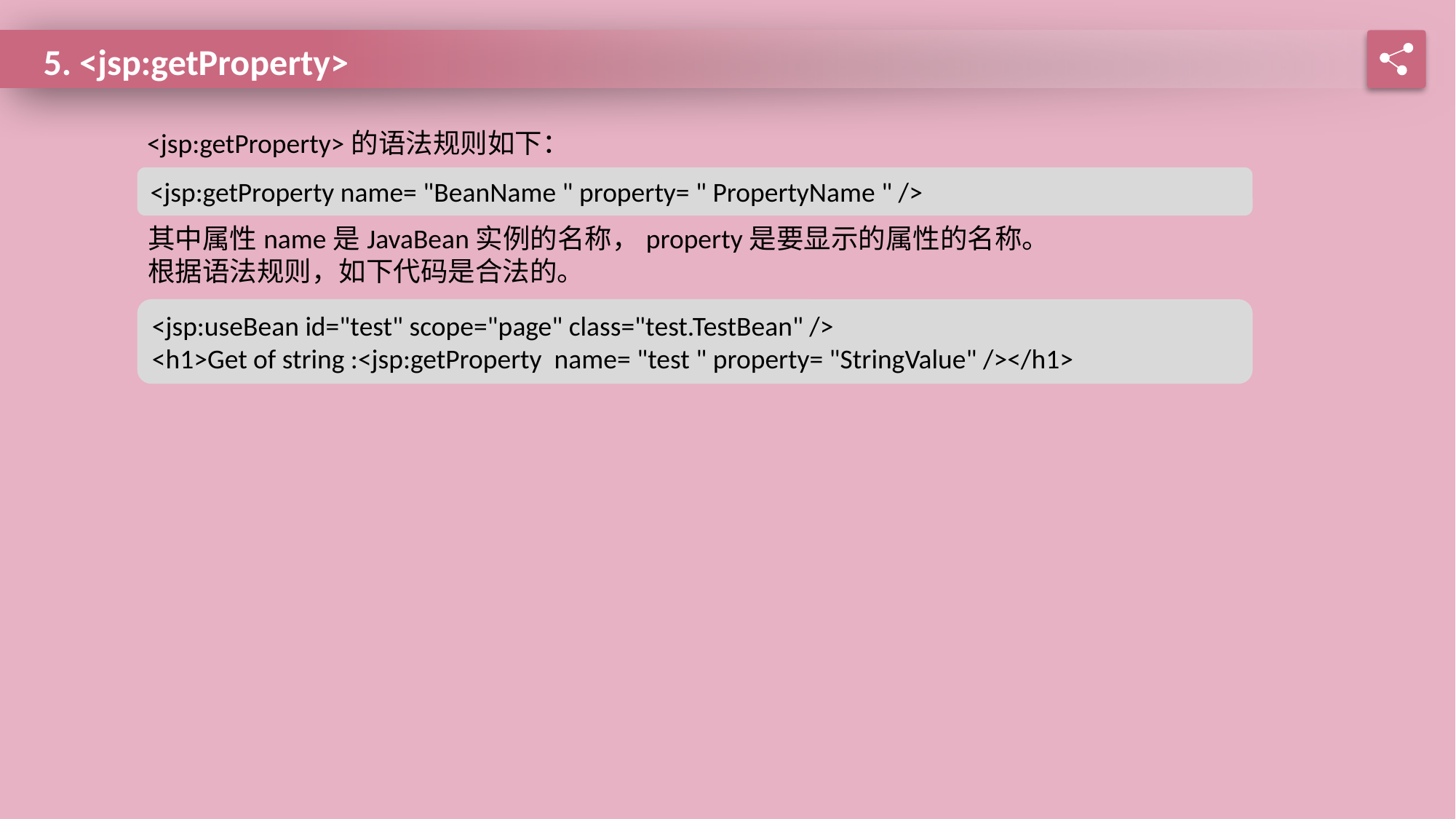

5. <jsp:getProperty>
<jsp:getProperty>的语法规则如下：
<jsp:getProperty name= "BeanName " property= " PropertyName " />
其中属性name是JavaBean实例的名称，property是要显示的属性的名称。
根据语法规则，如下代码是合法的。
<jsp:useBean id="test" scope="page" class="test.TestBean" />
<h1>Get of string :<jsp:getProperty  name= "test " property= "StringValue" /></h1>